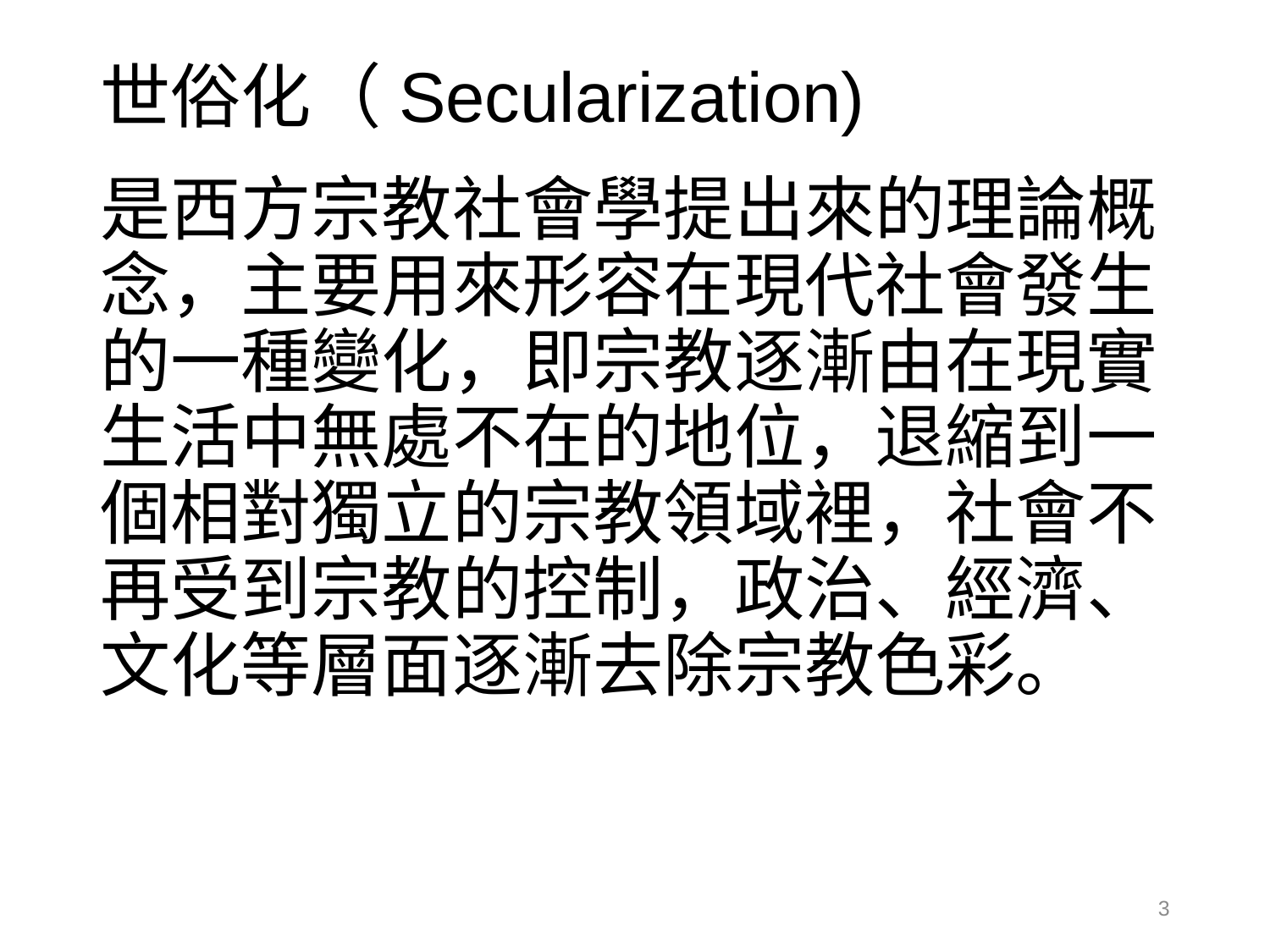

# 世俗化（Secularization)
是西方宗教社會學提出來的理論概念，主要用來形容在現代社會發生的一種變化，即宗教逐漸由在現實生活中無處不在的地位，退縮到一個相對獨立的宗教領域裡，社會不再受到宗教的控制，政治、經濟、文化等層面逐漸去除宗教色彩。
3